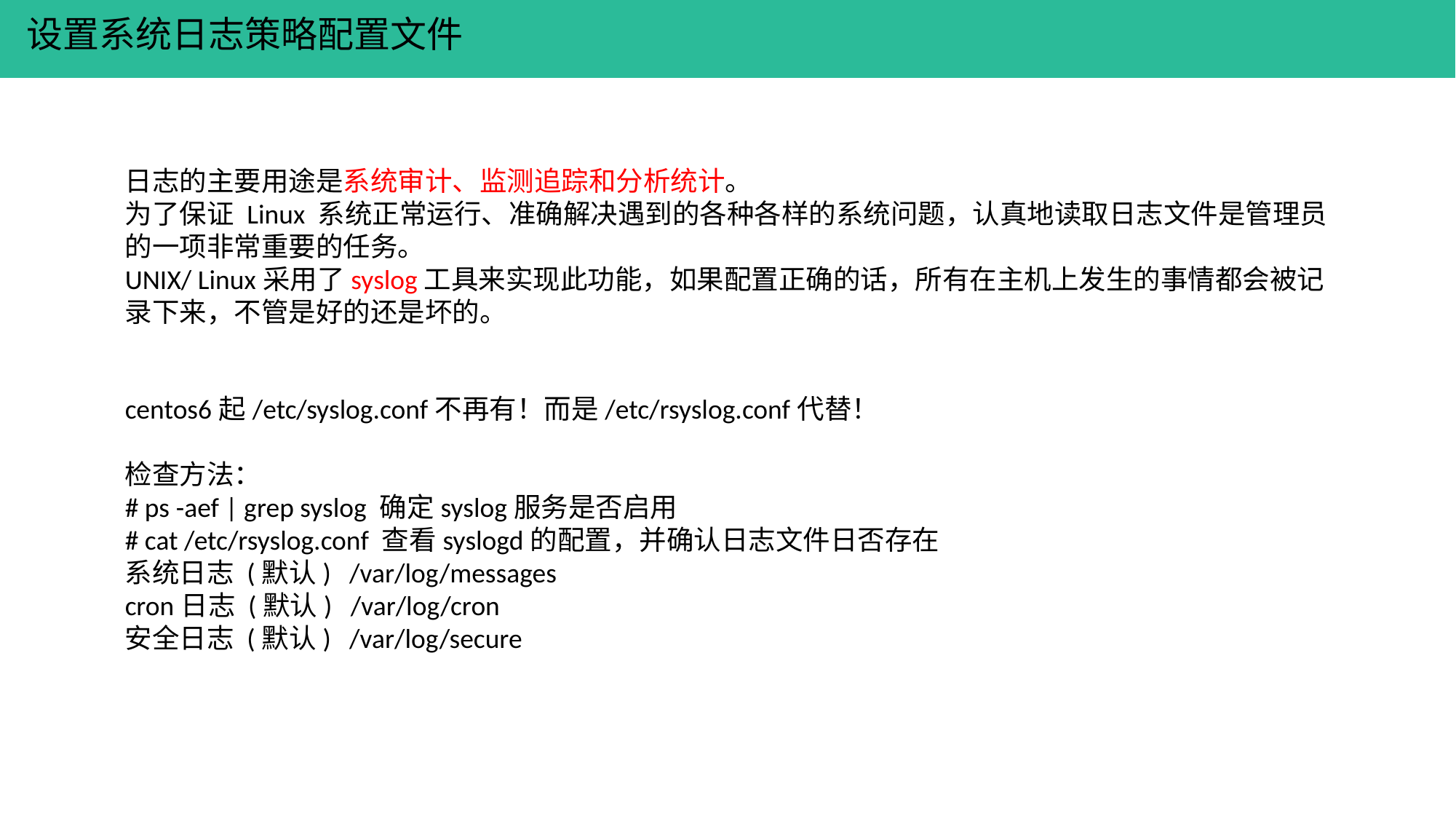

设置系统日志策略配置文件
日志的主要用途是系统审计、监测追踪和分析统计。
为了保证 Linux 系统正常运行、准确解决遇到的各种各样的系统问题，认真地读取日志文件是管理员的一项非常重要的任务。
UNIX/ Linux采用了syslog工具来实现此功能，如果配置正确的话，所有在主机上发生的事情都会被记录下来，不管是好的还是坏的。
centos6起/etc/syslog.conf不再有！而是/etc/rsyslog.conf代替！

检查方法：
# ps -aef | grep syslog 确定syslog服务是否启用
# cat /etc/rsyslog.conf 查看syslogd的配置，并确认日志文件日否存在
系统日志 (默认)   /var/log/messages
cron日志 (默认)   /var/log/cron
安全日志 (默认)   /var/log/secure